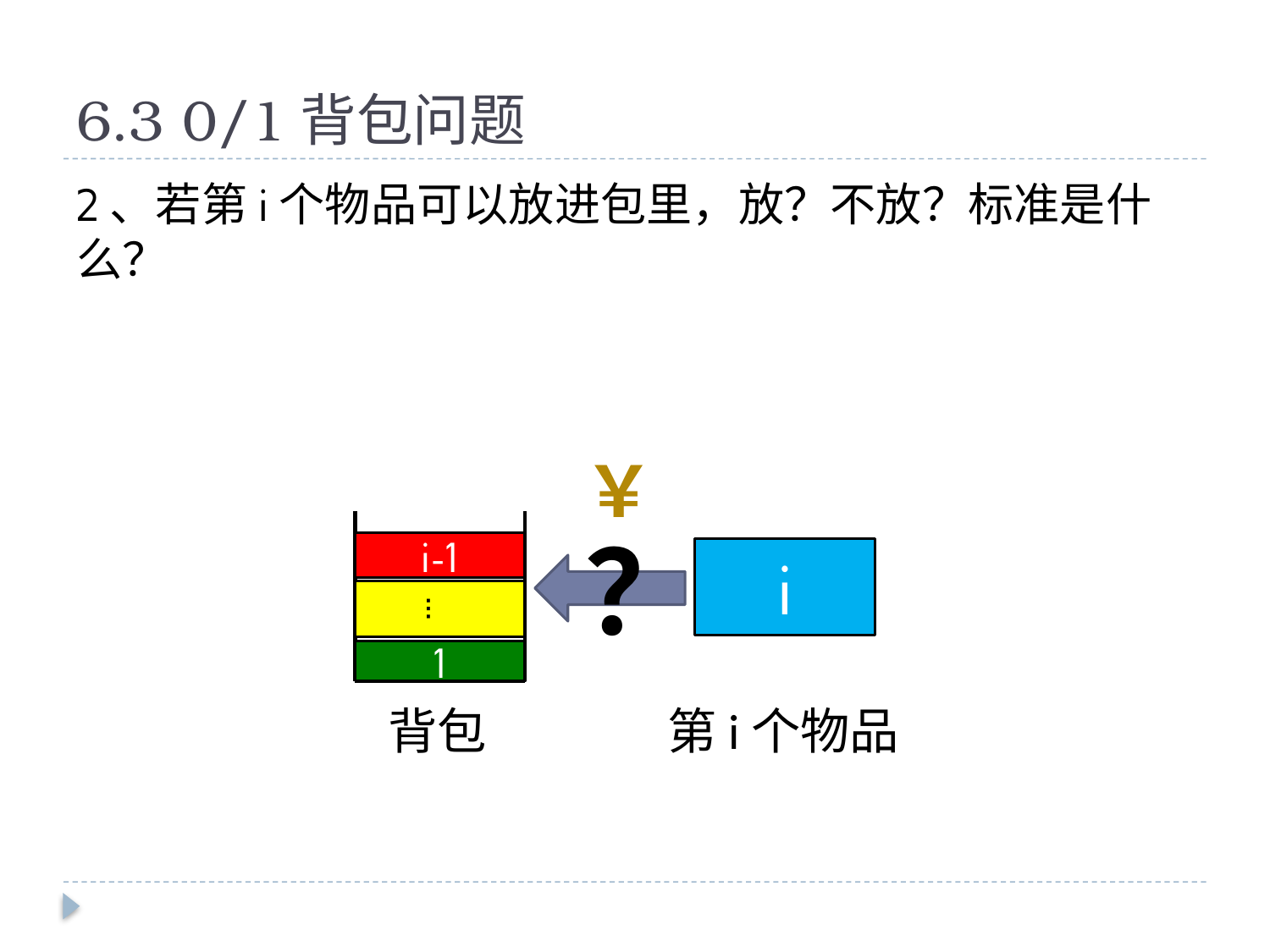

# 6.3 0/1背包问题
2、若第i个物品可以放进包里，放？不放？标准是什么？

￥
i-1

…
1
背包
？
i
第i个物品